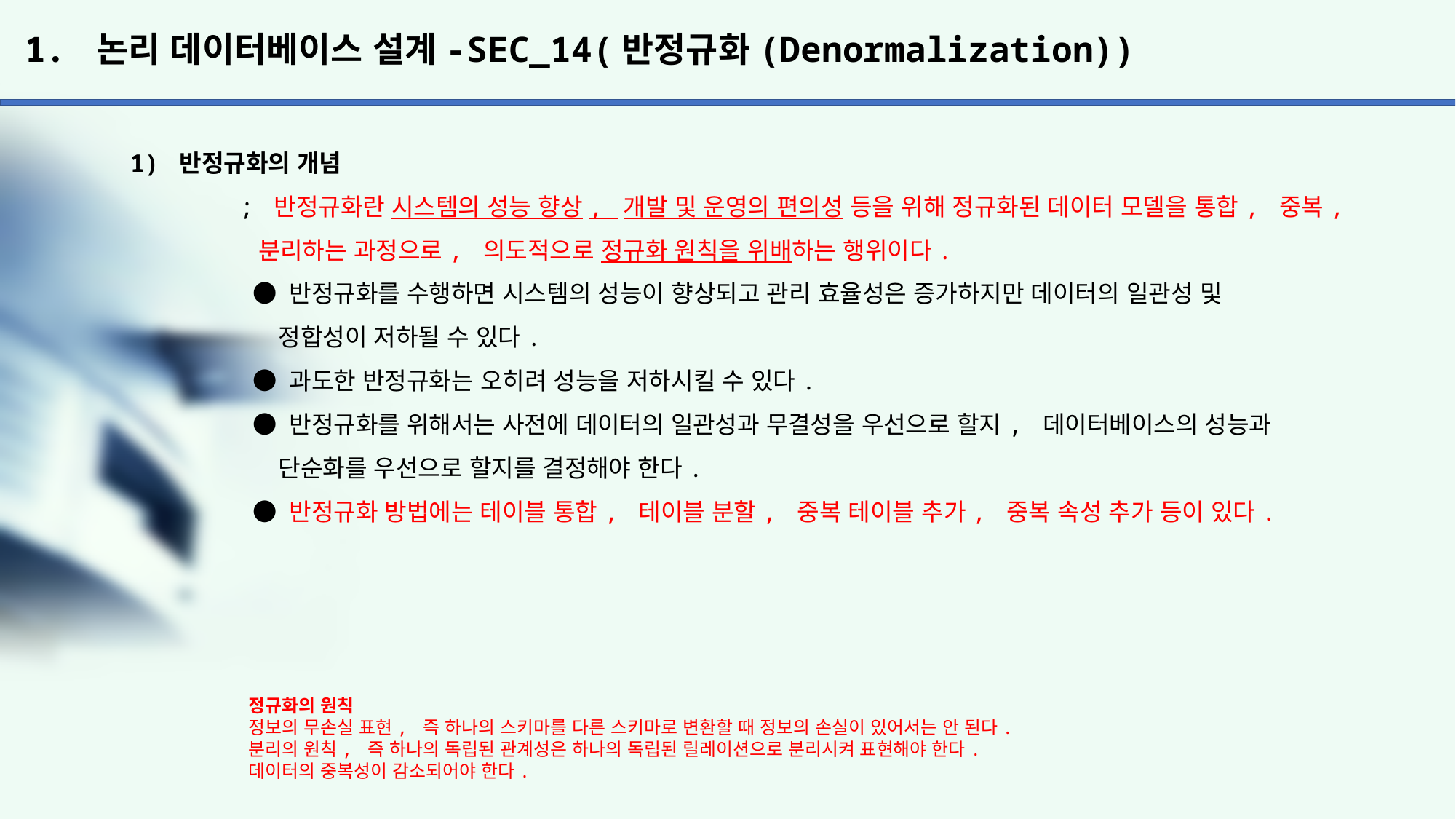

# 1. 논리 데이터베이스 설계-SEC_14(반정규화(Denormalization))
1) 반정규화의 개념
	; 반정규화란 시스템의 성능 향상, 개발 및 운영의 편의성 등을 위해 정규화된 데이터 모델을 통합, 중복,
	  분리하는 과정으로, 의도적으로 정규화 원칙을 위배하는 행위이다.
	  ● 반정규화를 수행하면 시스템의 성능이 향상되고 관리 효율성은 증가하지만 데이터의 일관성 및
	     정합성이 저하될 수 있다.
	  ● 과도한 반정규화는 오히려 성능을 저하시킬 수 있다.
	  ● 반정규화를 위해서는 사전에 데이터의 일관성과 무결성을 우선으로 할지, 데이터베이스의 성능과
	     단순화를 우선으로 할지를 결정해야 한다.
	  ● 반정규화 방법에는 테이블 통합, 테이블 분할, 중복 테이블 추가, 중복 속성 추가 등이 있다.
정규화의 원칙
정보의 무손실 표현, 즉 하나의 스키마를 다른 스키마로 변환할 때 정보의 손실이 있어서는 안 된다.
분리의 원칙, 즉 하나의 독립된 관계성은 하나의 독립된 릴레이션으로 분리시켜 표현해야 한다.
데이터의 중복성이 감소되어야 한다.